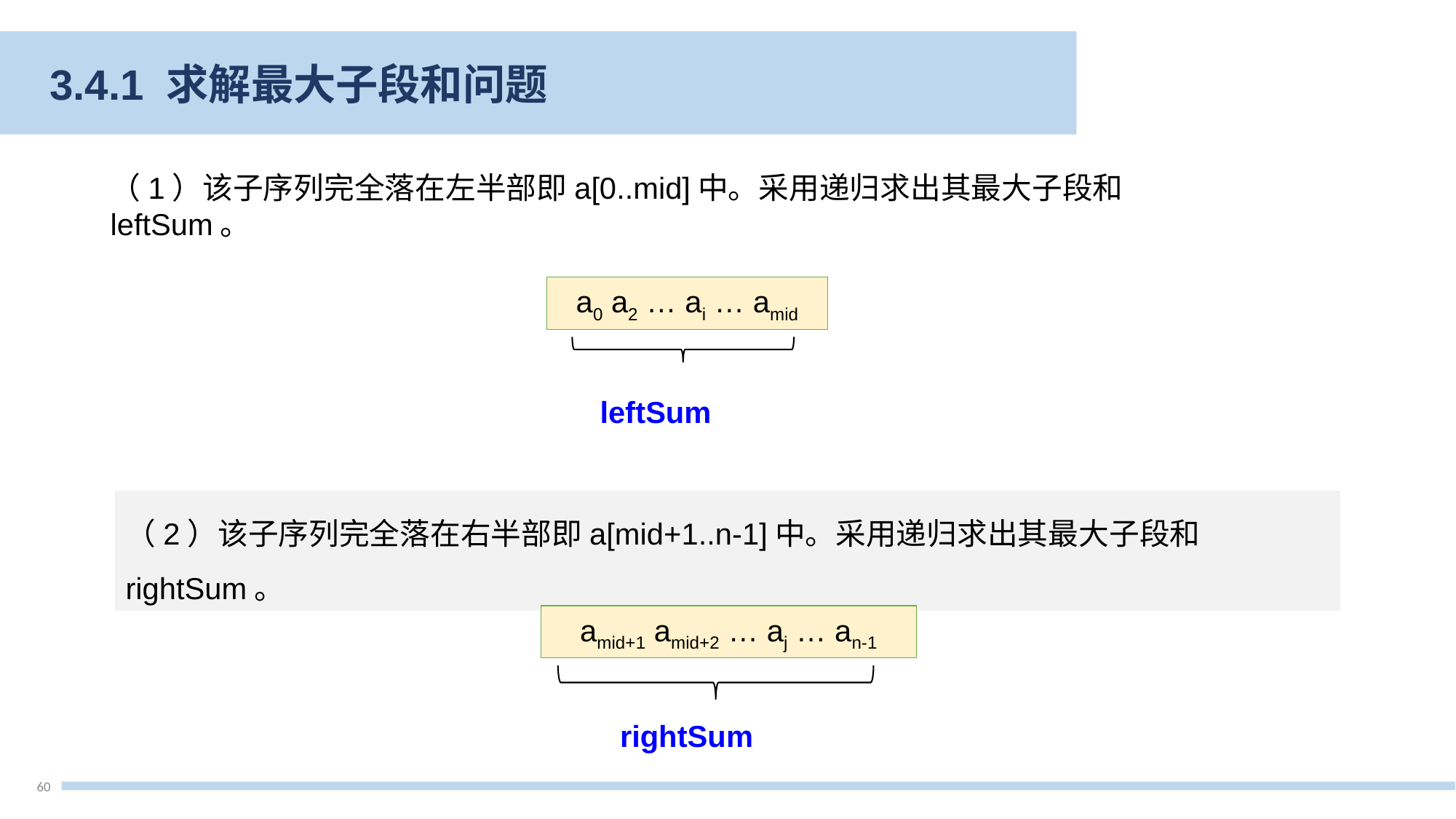

3.4.1 求解最大子段和问题
（1）该子序列完全落在左半部即a[0..mid]中。采用递归求出其最大子段和leftSum。

a0 a2 … ai … amid
leftSum
（2）该子序列完全落在右半部即a[mid+1..n-1]中。采用递归求出其最大子段和rightSum。

amid+1 amid+2 … aj … an-1
rightSum
60